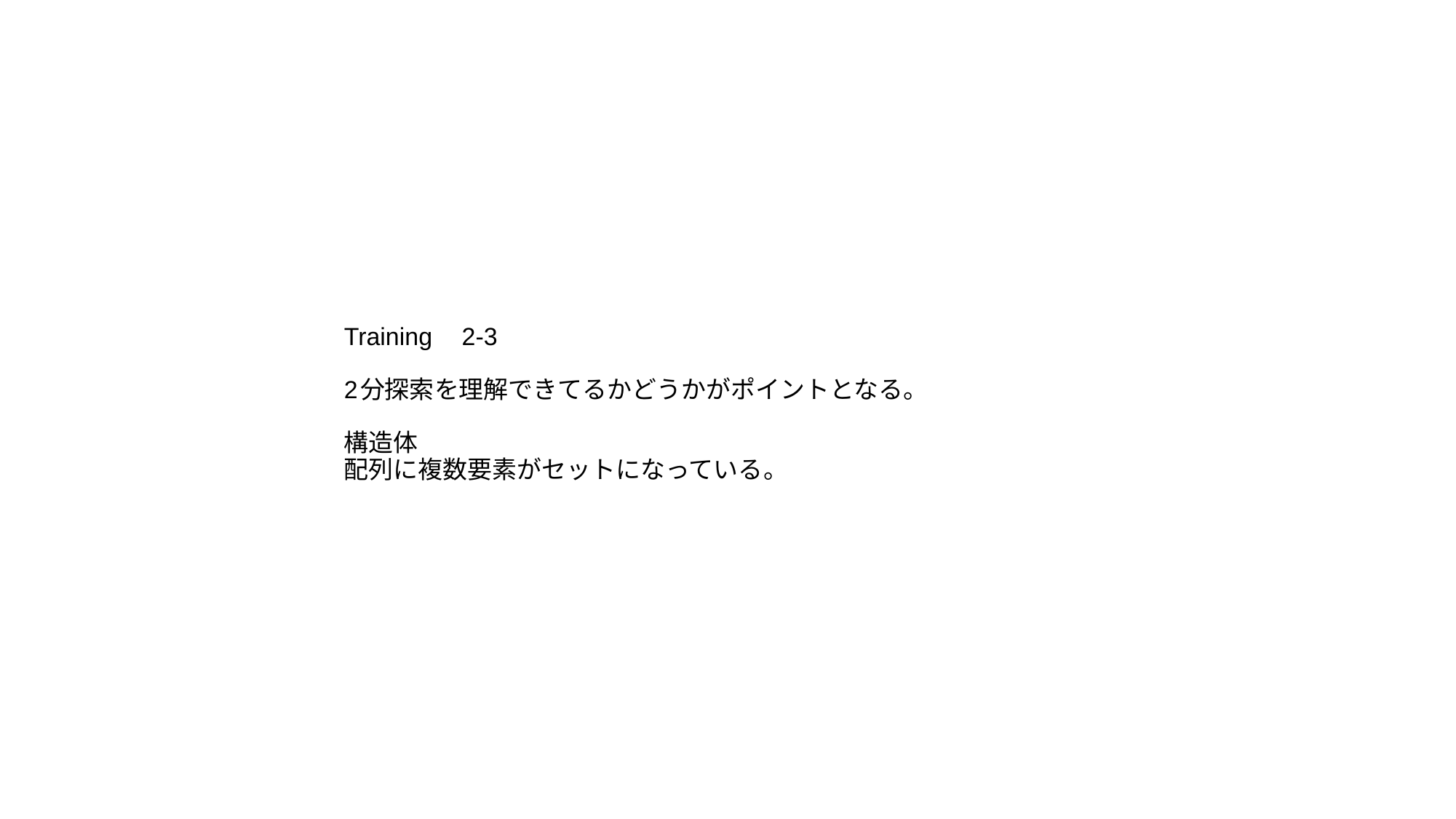

# Training　2-3 2分探索を理解できてるかどうかがポイントとなる。 構造体　 配列に複数要素がセットになっている。